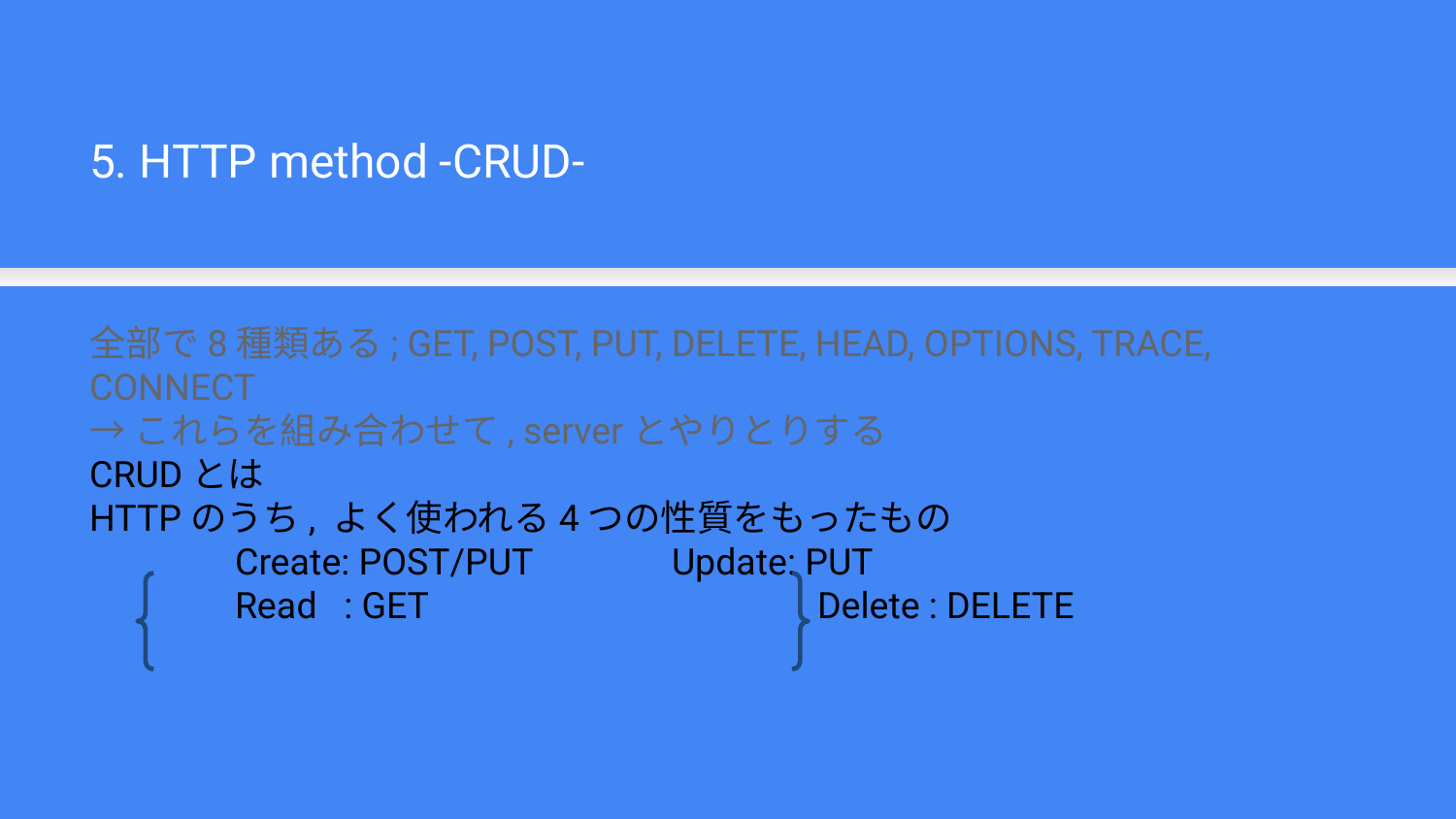

5. HTTP method -CRUD-
全部で8種類ある; GET, POST, PUT, DELETE, HEAD, OPTIONS, TRACE, CONNECT
→これらを組み合わせて, serverとやりとりする
CRUDとは
HTTPのうち, よく使われる4つの性質をもったもの
	Create: POST/PUT	Update: PUT
	Read   : GET			Delete : DELETE